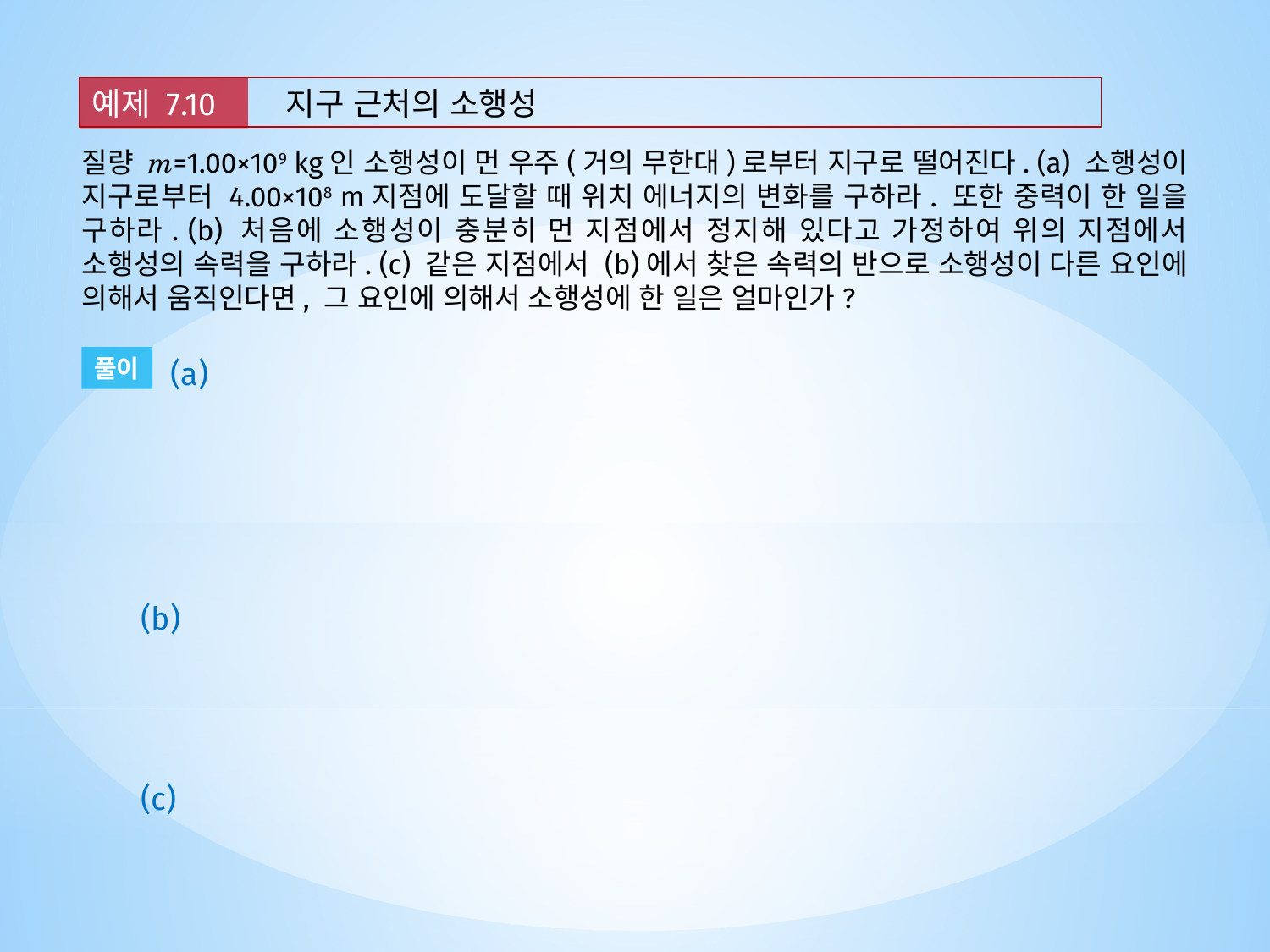

예제 7.10

 지구 근처의 소행성
질량 m=1.00×109 kg인 소행성이 먼 우주(거의 무한대)로부터 지구로 떨어진다. (a) 소행성이 지구로부터 4.00×108 m지점에 도달할 때 위치 에너지의 변화를 구하라. 또한 중력이 한 일을 구하라. (b) 처음에 소행성이 충분히 먼 지점에서 정지해 있다고 가정하여 위의 지점에서 소행성의 속력을 구하라. (c) 같은 지점에서 (b)에서 찾은 속력의 반으로 소행성이 다른 요인에 의해서 움직인다면, 그 요인에 의해서 소행성에 한 일은 얼마인가?
풀이
(a)
(b)
(c)